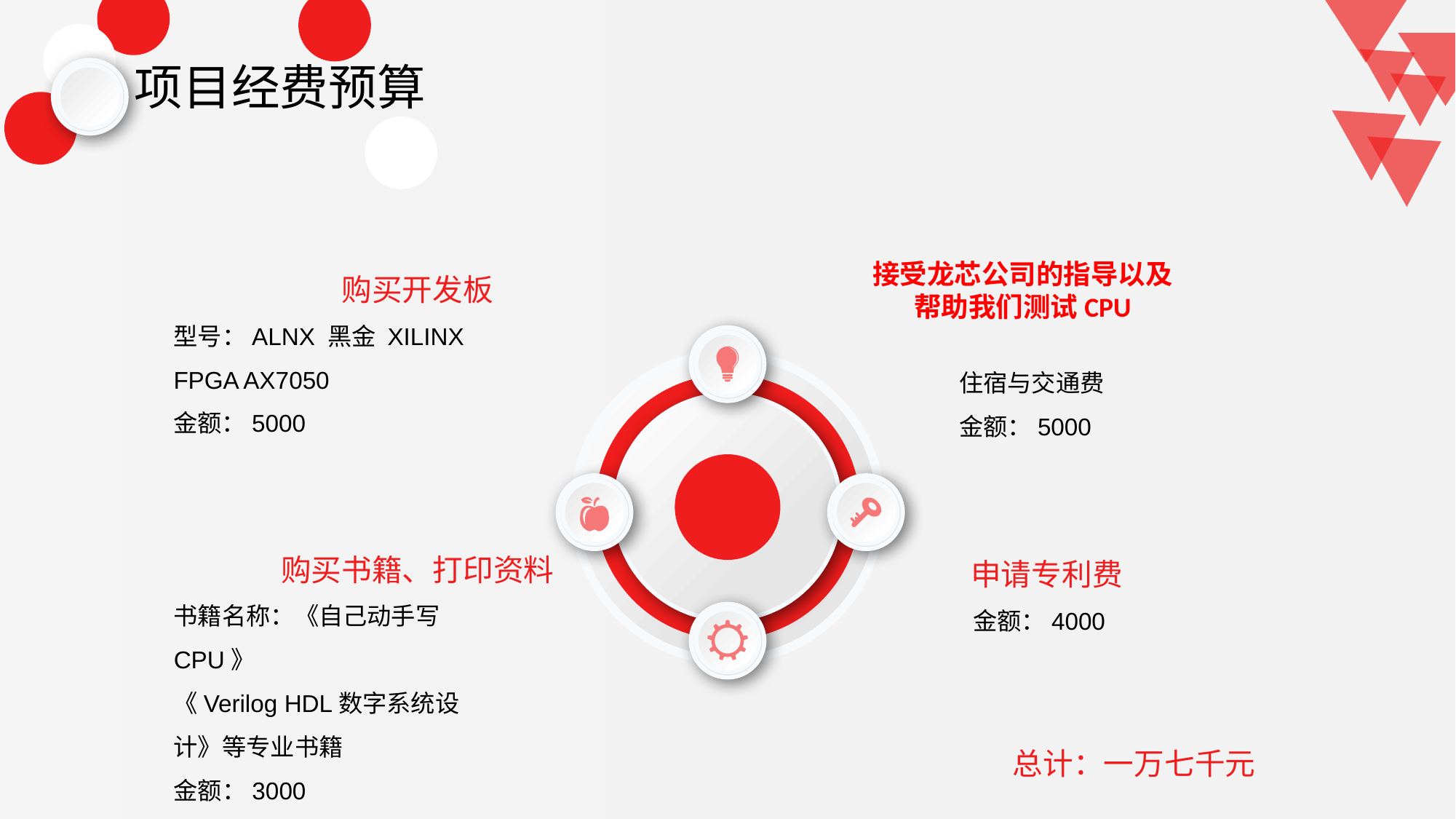

项目经费预算

接受龙芯公司的指导以及
帮助我们测试CPU
购买开发板
型号：ALNX 黑金 XILINX FPGA AX7050
金额：5000

住宿与交通费
金额：5000

购买书籍、打印资料
申请专利费
书籍名称：《自己动手写CPU》
《Verilog HDL数字系统设计》等专业书籍
金额：3000
金额：4000

总计：一万七千元